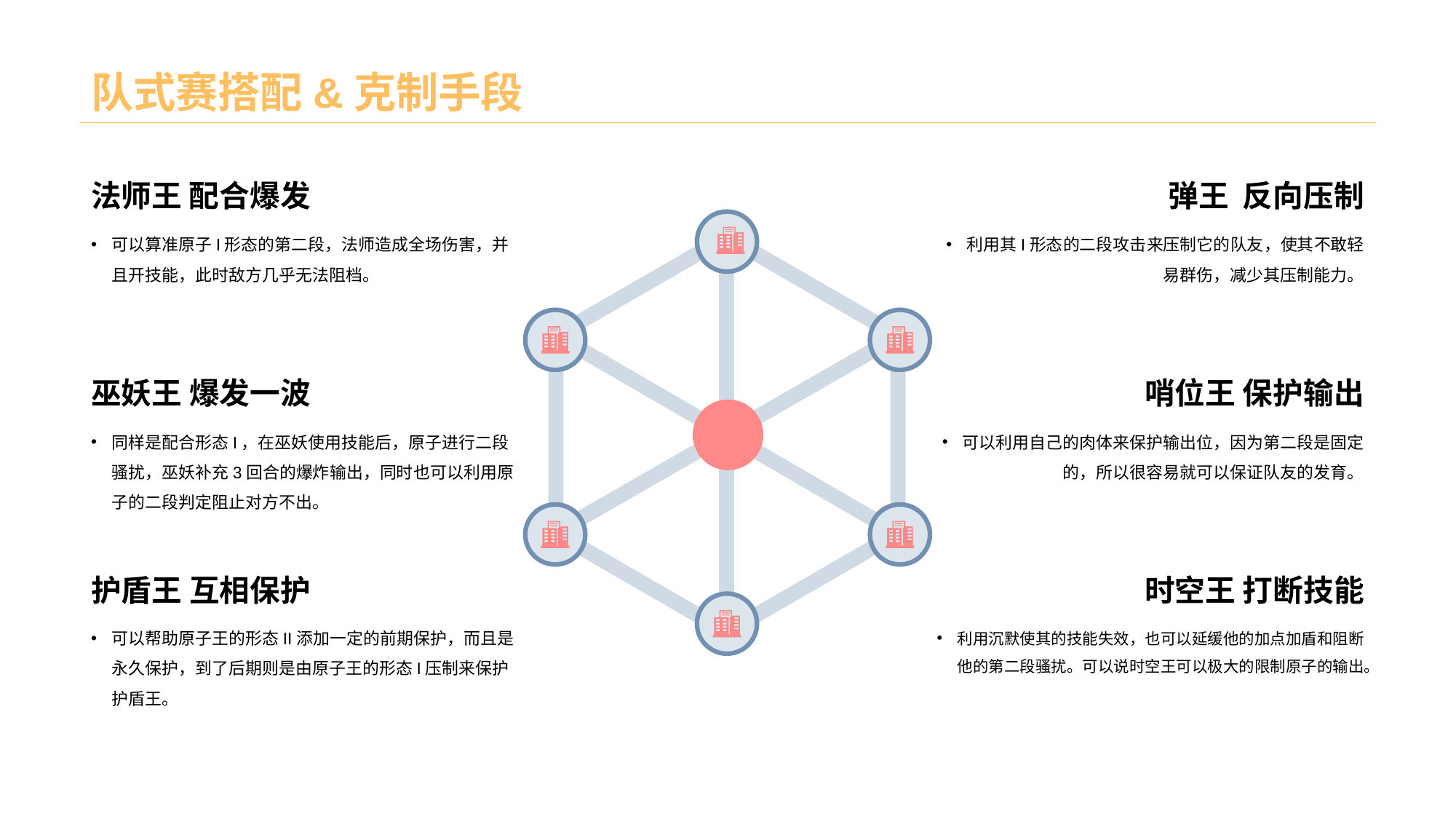

# 队式赛搭配&克制手段
法师王 配合爆发
弹王  反向压制

可以算准原子I形态的第二段，法师造成全场伤害，并且开技能，此时敌方几乎无法阻档。
利用其I形态的二段攻击来压制它的队友，使其不敢轻易群伤，减少其压制能力。

巫妖王 爆发一波
哨位王 保护输出

同样是配合形态I，在巫妖使用技能后，原子进行二段骚扰，巫妖补充3回合的爆炸输出，同时也可以利用原子的二段判定阻止对方不出。
可以利用自己的肉体来保护输出位，因为第二段是固定的，所以很容易就可以保证队友的发育。

护盾王 互相保护
时空王 打断技能

可以帮助原子王的形态II添加一定的前期保护，而且是永久保护，到了后期则是由原子王的形态I压制来保护护盾王。
利用沉默使其的技能失效，也可以延缓他的加点加盾和阻断他的第二段骚扰。可以说时空王可以极大的限制原子的输出。